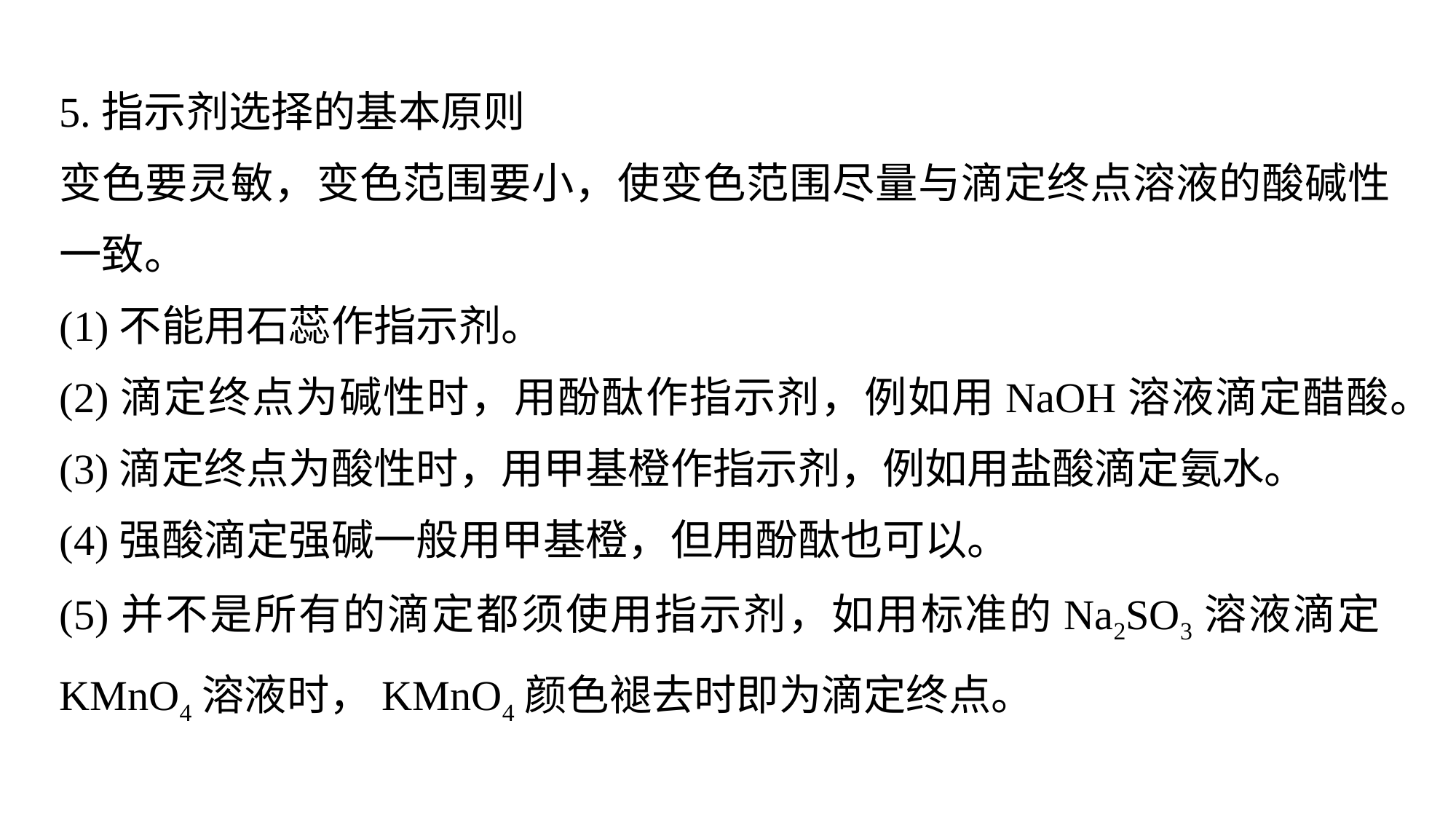

5.指示剂选择的基本原则
变色要灵敏，变色范围要小，使变色范围尽量与滴定终点溶液的酸碱性一致。
(1)不能用石蕊作指示剂。
(2)滴定终点为碱性时，用酚酞作指示剂，例如用NaOH溶液滴定醋酸。
(3)滴定终点为酸性时，用甲基橙作指示剂，例如用盐酸滴定氨水。
(4)强酸滴定强碱一般用甲基橙，但用酚酞也可以。
(5)并不是所有的滴定都须使用指示剂，如用标准的Na2SO3溶液滴定KMnO4溶液时，KMnO4颜色褪去时即为滴定终点。